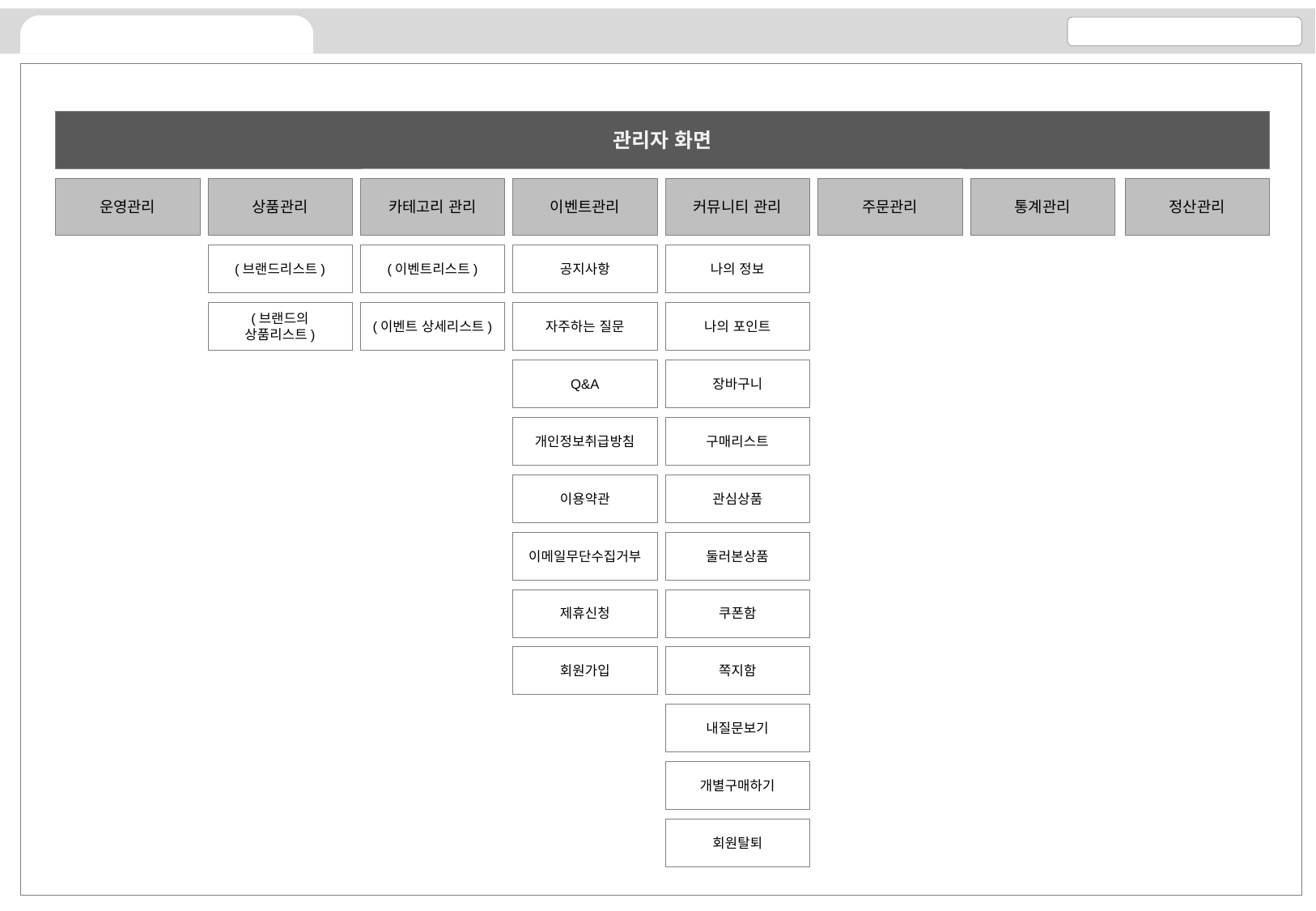

관리자 화면
운영관리
상품관리
카테고리 관리
이벤트관리
커뮤니티 관리
주문관리
통계관리
정산관리
(브랜드리스트)
(이벤트리스트)
공지사항
나의 정보
(브랜드의 상품리스트)
(이벤트 상세리스트)
자주하는 질문
나의 포인트
Q&A
장바구니
개인정보취급방침
구매리스트
이용약관
관심상품
이메일무단수집거부
둘러본상품
제휴신청
쿠폰함
회원가입
쪽지함
내질문보기
개별구매하기
회원탈퇴